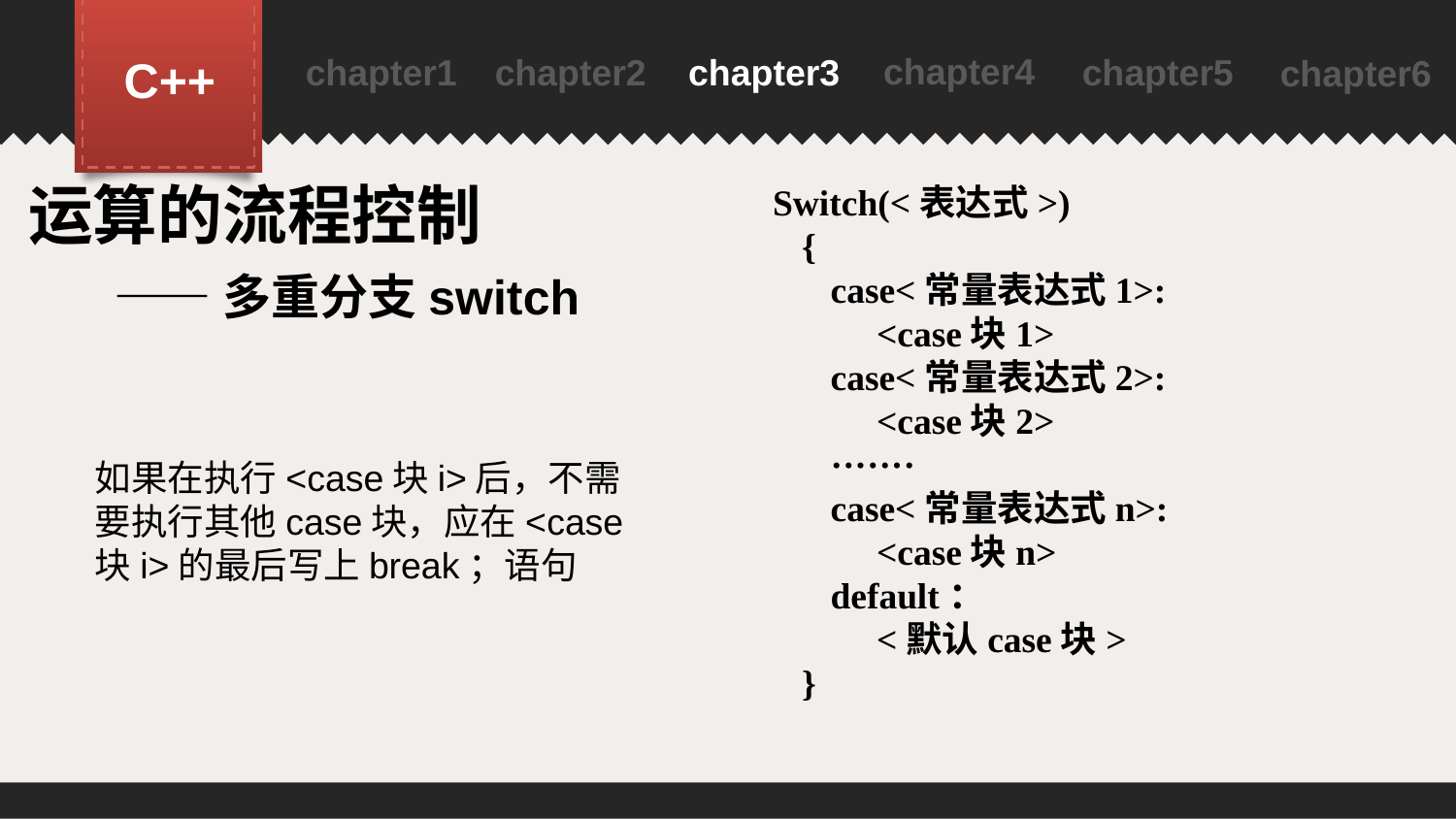

chapter4
C++
chapter1
chapter2
chapter3
chapter5
chapter6
PPT模板下载：www.1ppt.com/moban/     行业PPT模板：www.1ppt.com/hangye/
节日PPT模板：www.1ppt.com/jieri/           PPT素材下载：www.1ppt.com/sucai/
PPT背景图片：www.1ppt.com/beijing/      PPT图表下载：www.1ppt.com/tubiao/
优秀PPT下载：www.1ppt.com/xiazai/        PPT教程： www.1ppt.com/powerpoint/
Word教程： www.1ppt.com/word/              Excel教程：www.1ppt.com/excel/
资料下载：www.1ppt.com/ziliao/                PPT课件下载：www.1ppt.com/kejian/
范文下载：www.1ppt.com/fanwen/             试卷下载：www.1ppt.com/shiti/
教案下载：www.1ppt.com/jiaoan/

运算的流程控制
Switch(<表达式>)
{
case<常量表达式1>:
     <case块1>
case<常量表达式2>:
     <case块2>
·······
case<常量表达式n>:
     <case块n>
default：
     <默认case块>
}
——多重分支switch
如果在执行<case块i>后，不需要执行其他case块，应在<case块i>的最后写上break；语句